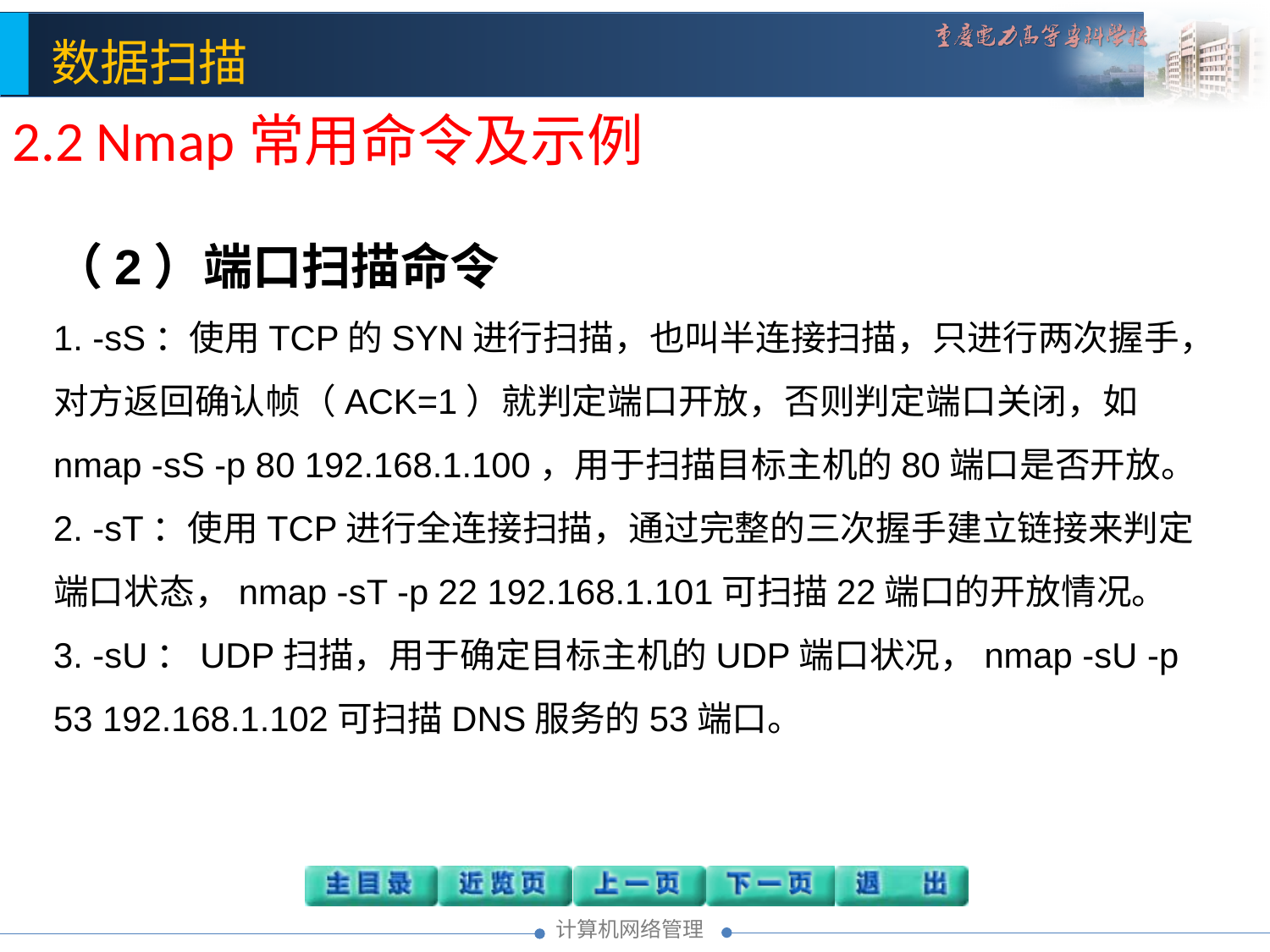

2.2 Nmap常用命令及示例
（2）端口扫描命令
1. -sS：使用TCP的SYN进行扫描，也叫半连接扫描，只进行两次握手，对方返回确认帧（ACK=1）就判定端口开放，否则判定端口关闭，如nmap -sS -p 80 192.168.1.100，用于扫描目标主机的80端口是否开放。
2. -sT：使用TCP进行全连接扫描，通过完整的三次握手建立链接来判定端口状态，nmap -sT -p 22 192.168.1.101可扫描22端口的开放情况。
3. -sU：UDP扫描，用于确定目标主机的UDP端口状况，nmap -sU -p 53 192.168.1.102可扫描DNS服务的53端口。